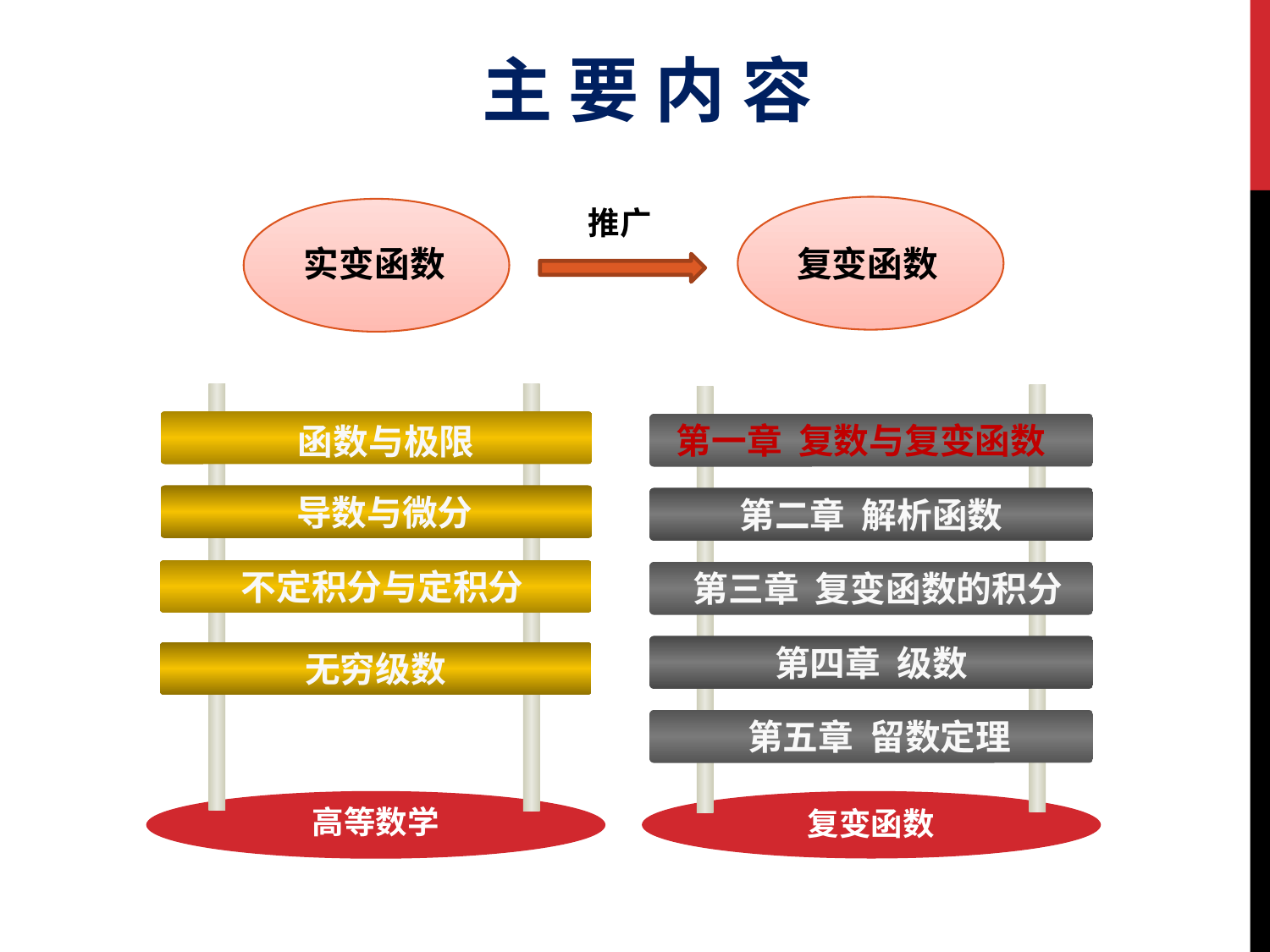

主 要 内 容
推广

复变函数

 第一章  复数与复变函数
第二章  解析函数
 第三章  复变函数的积分
第四章  级数
 第五章  留数定理

复变函数

实变函数

 函数与极限
 导数与微分
 不定积分与定积分
无穷级数

高等数学